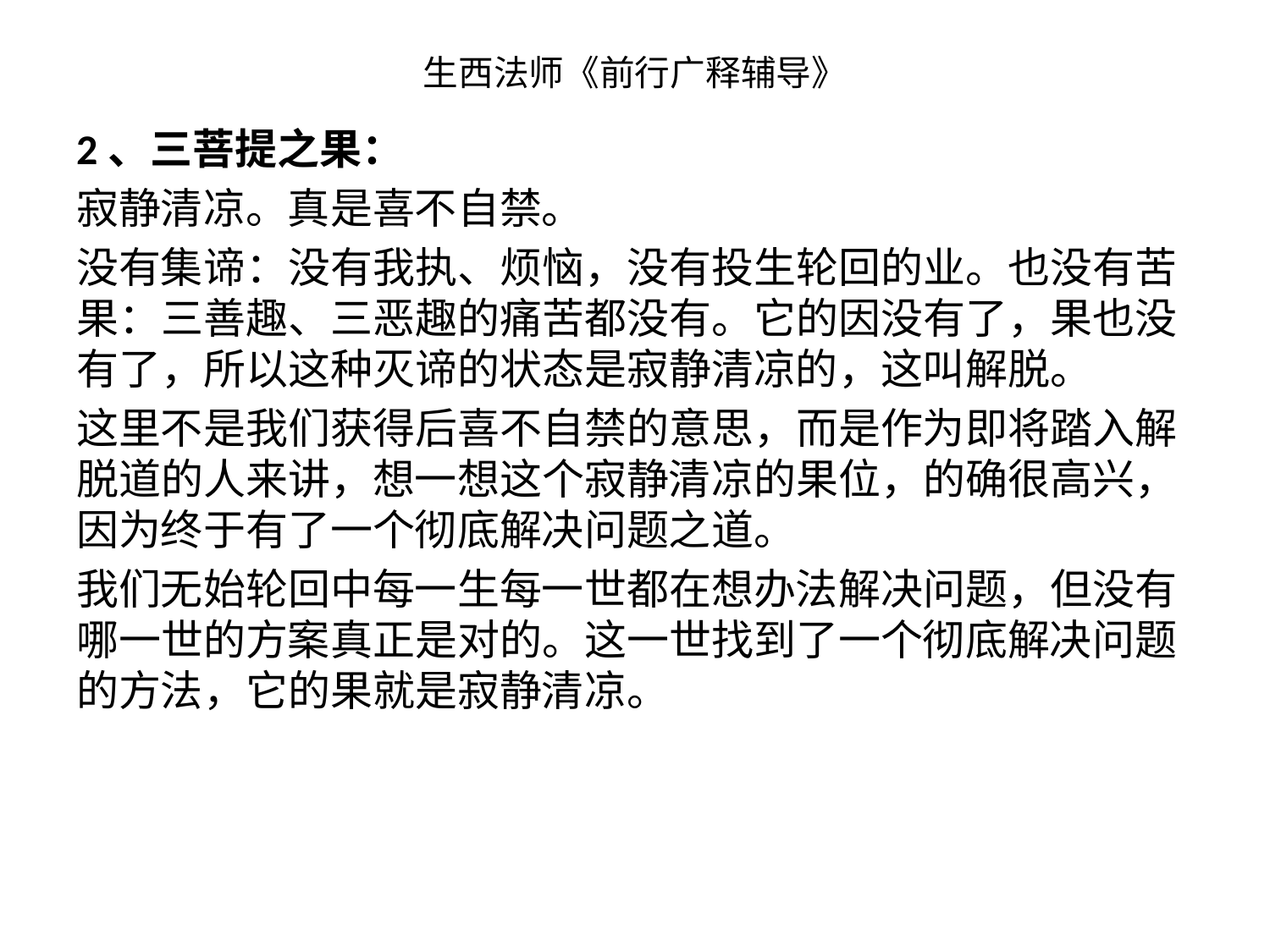

# 生西法师《前行广释辅导》
2、三菩提之果：
寂静清凉。真是喜不自禁。
没有集谛：没有我执、烦恼，没有投生轮回的业。也没有苦果：三善趣、三恶趣的痛苦都没有。它的因没有了，果也没有了，所以这种灭谛的状态是寂静清凉的，这叫解脱。
这里不是我们获得后喜不自禁的意思，而是作为即将踏入解脱道的人来讲，想一想这个寂静清凉的果位，的确很高兴，因为终于有了一个彻底解决问题之道。
我们无始轮回中每一生每一世都在想办法解决问题，但没有哪一世的方案真正是对的。这一世找到了一个彻底解决问题的方法，它的果就是寂静清凉。